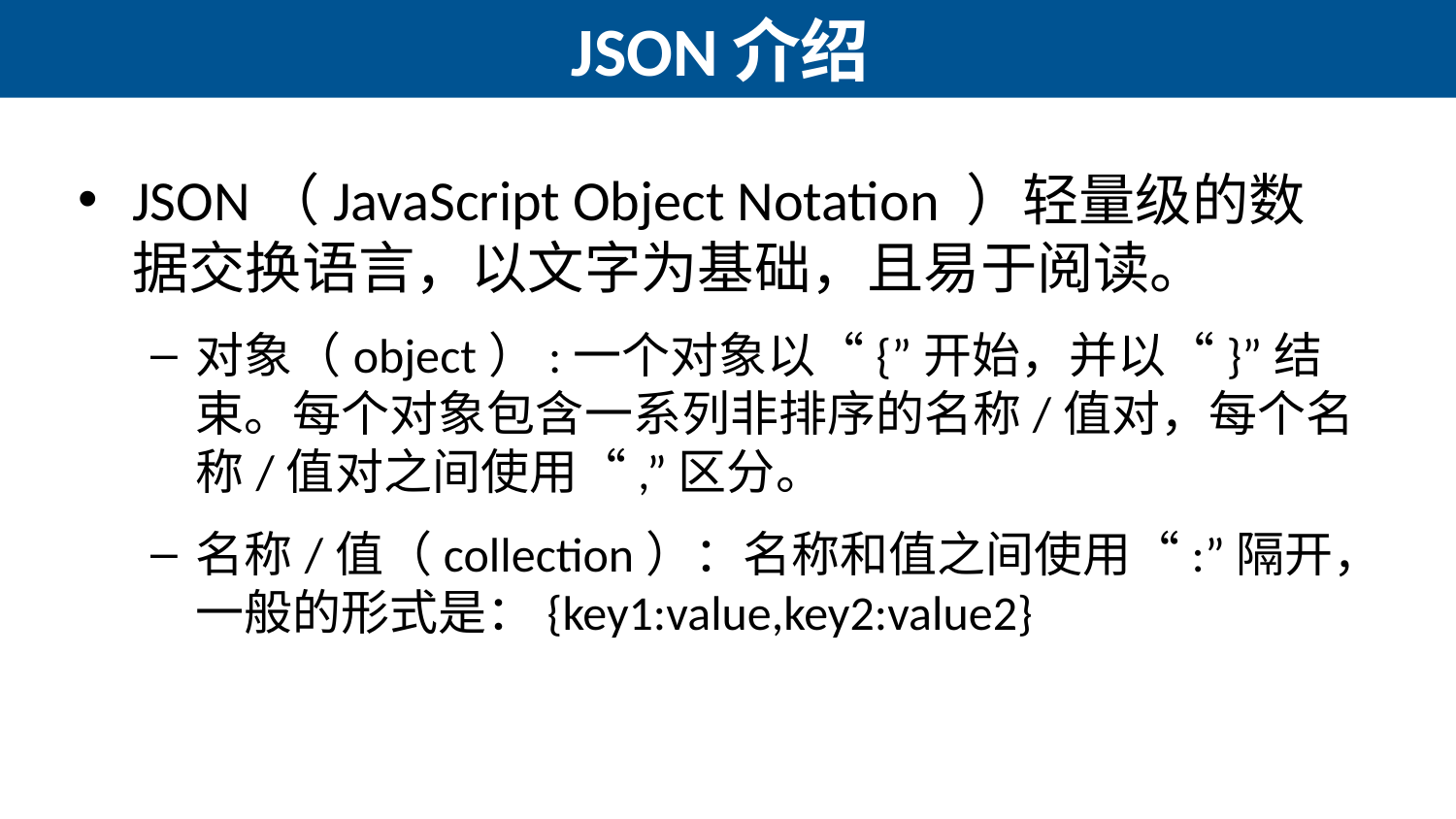

# JSON介绍
JSON（JavaScript Object Notation ）轻量级的数据交换语言，以文字为基础，且易于阅读。
对象（object）:一个对象以“{”开始，并以“}”结束。每个对象包含一系列非排序的名称/值对，每个名称/值对之间使用“,”区分。
名称/值（collection）：名称和值之间使用“:”隔开，一般的形式是：{key1:value,key2:value2}